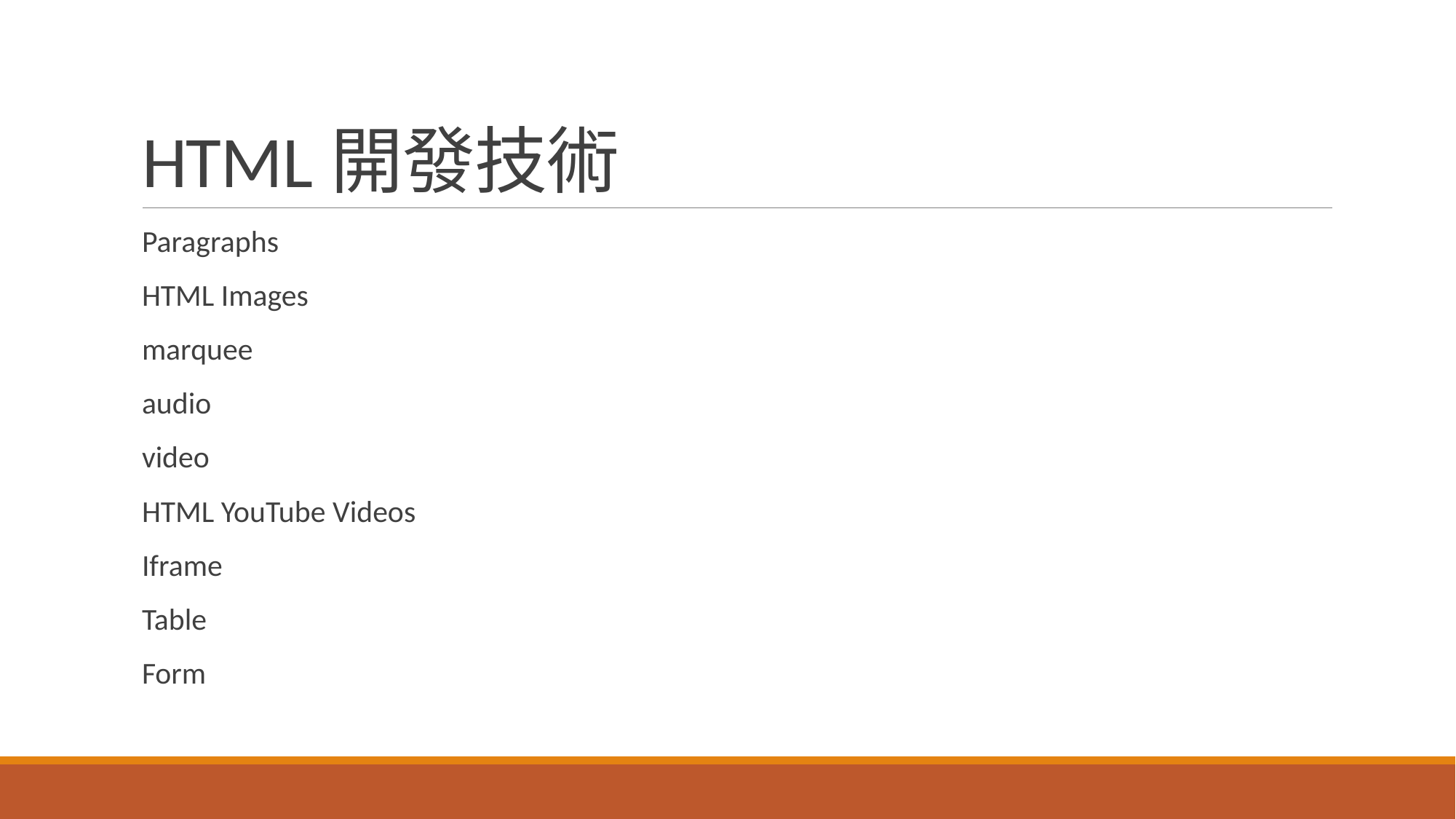

# HTML開發技術
Paragraphs
HTML Images
marquee
audio
video
HTML YouTube Videos
Iframe
Table
Form